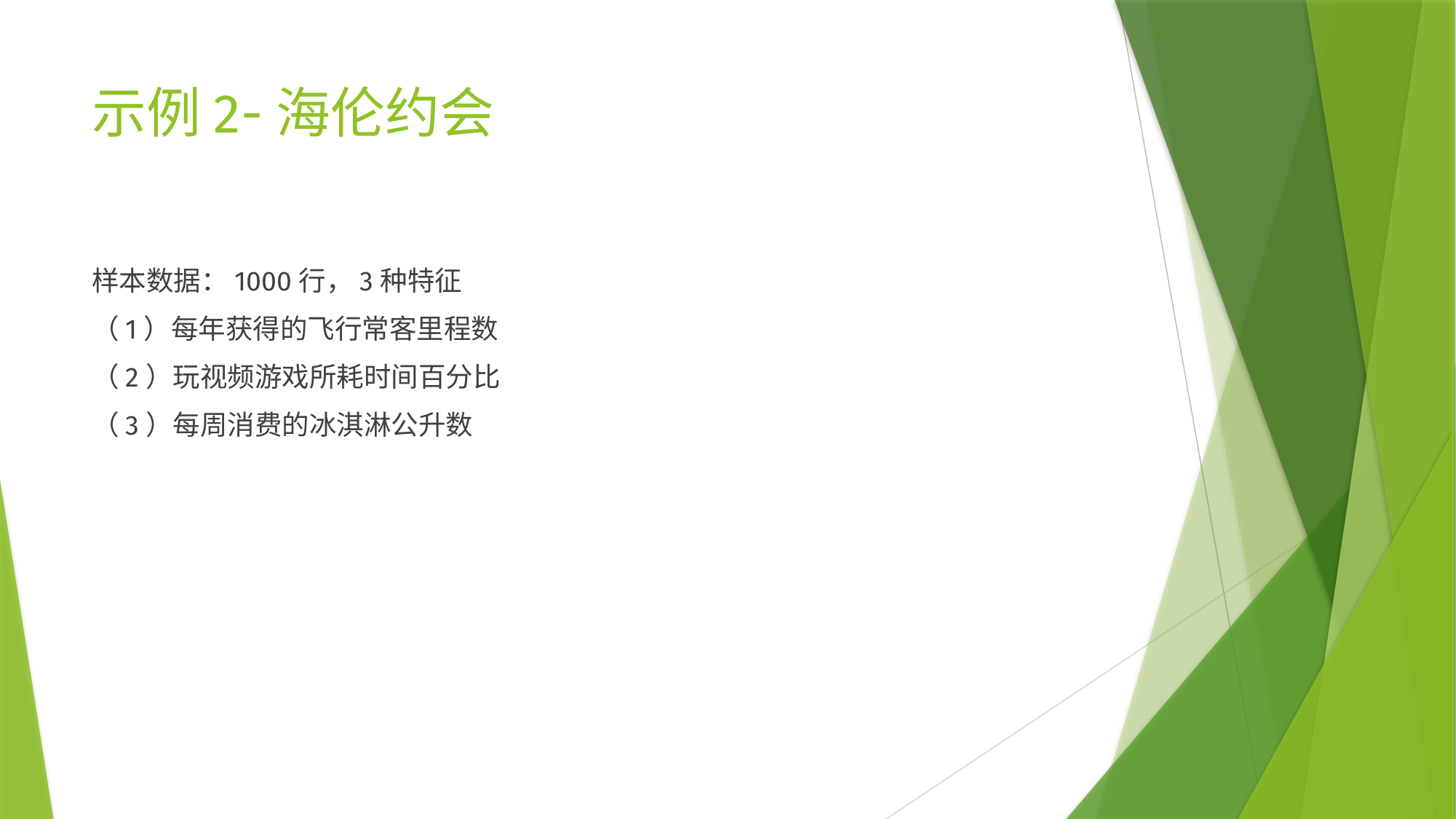

# 示例2-海伦约会
样本数据：1000行，3种特征
（1）每年获得的飞行常客里程数
（2）玩视频游戏所耗时间百分比
（3）每周消费的冰淇淋公升数